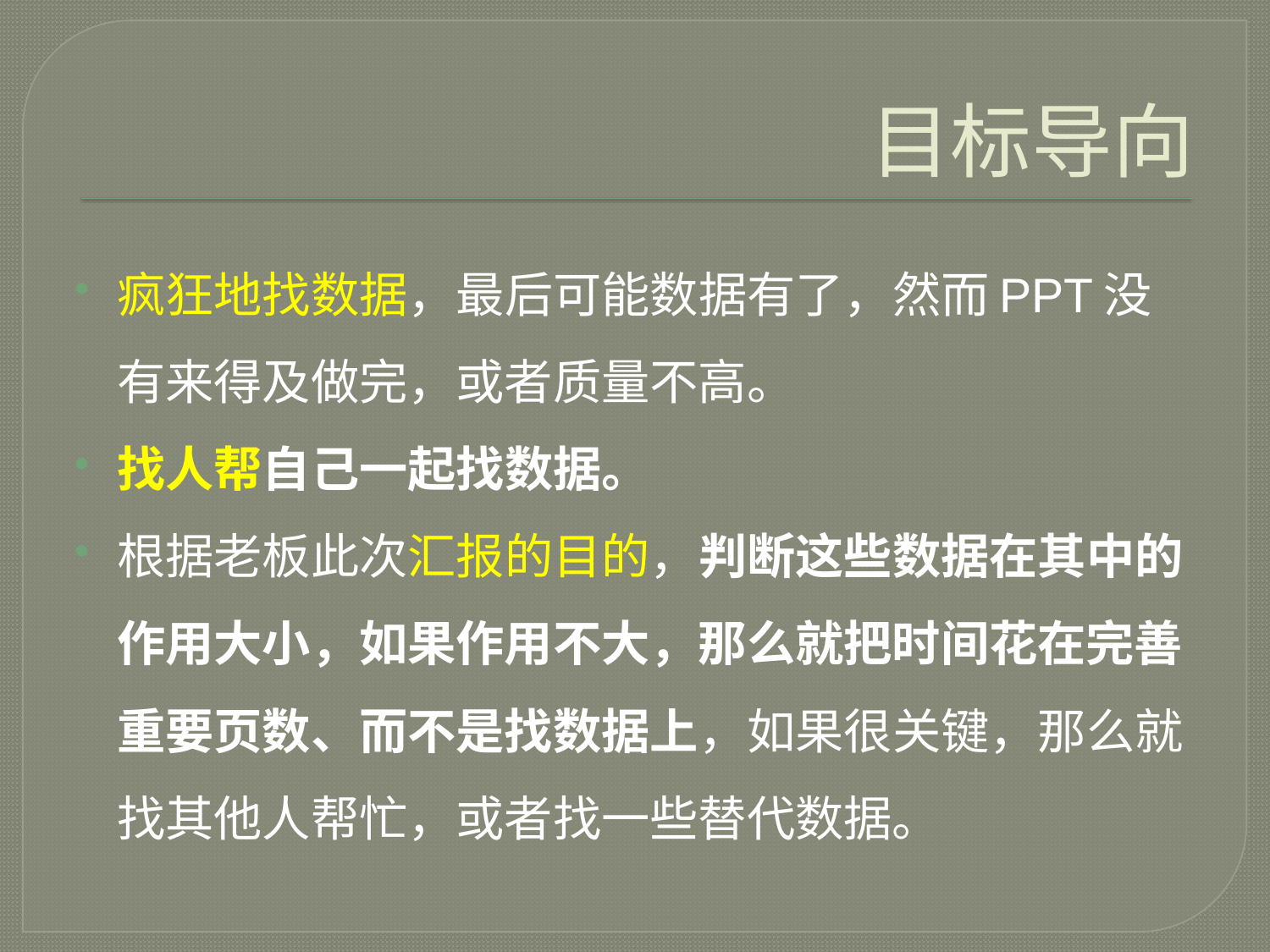

# 目标导向
疯狂地找数据，最后可能数据有了，然而PPT没有来得及做完，或者质量不高。
找人帮自己一起找数据。
根据老板此次汇报的目的，判断这些数据在其中的作用大小，如果作用不大，那么就把时间花在完善重要页数、而不是找数据上，如果很关键，那么就找其他人帮忙，或者找一些替代数据。